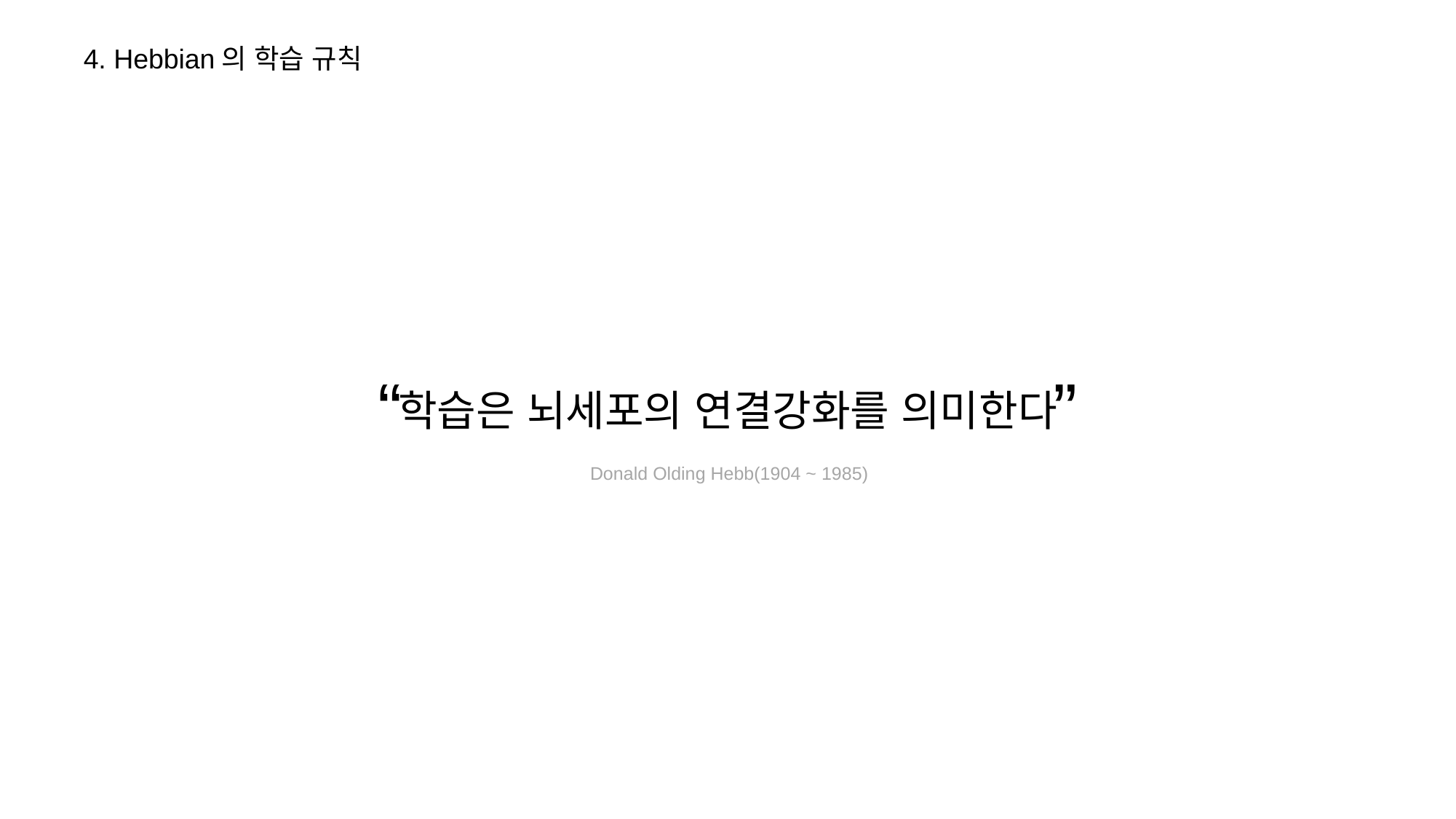

4. Hebbian의 학습 규칙
”
“
학습은 뇌세포의 연결강화를 의미한다
Donald Olding Hebb(1904 ~ 1985)